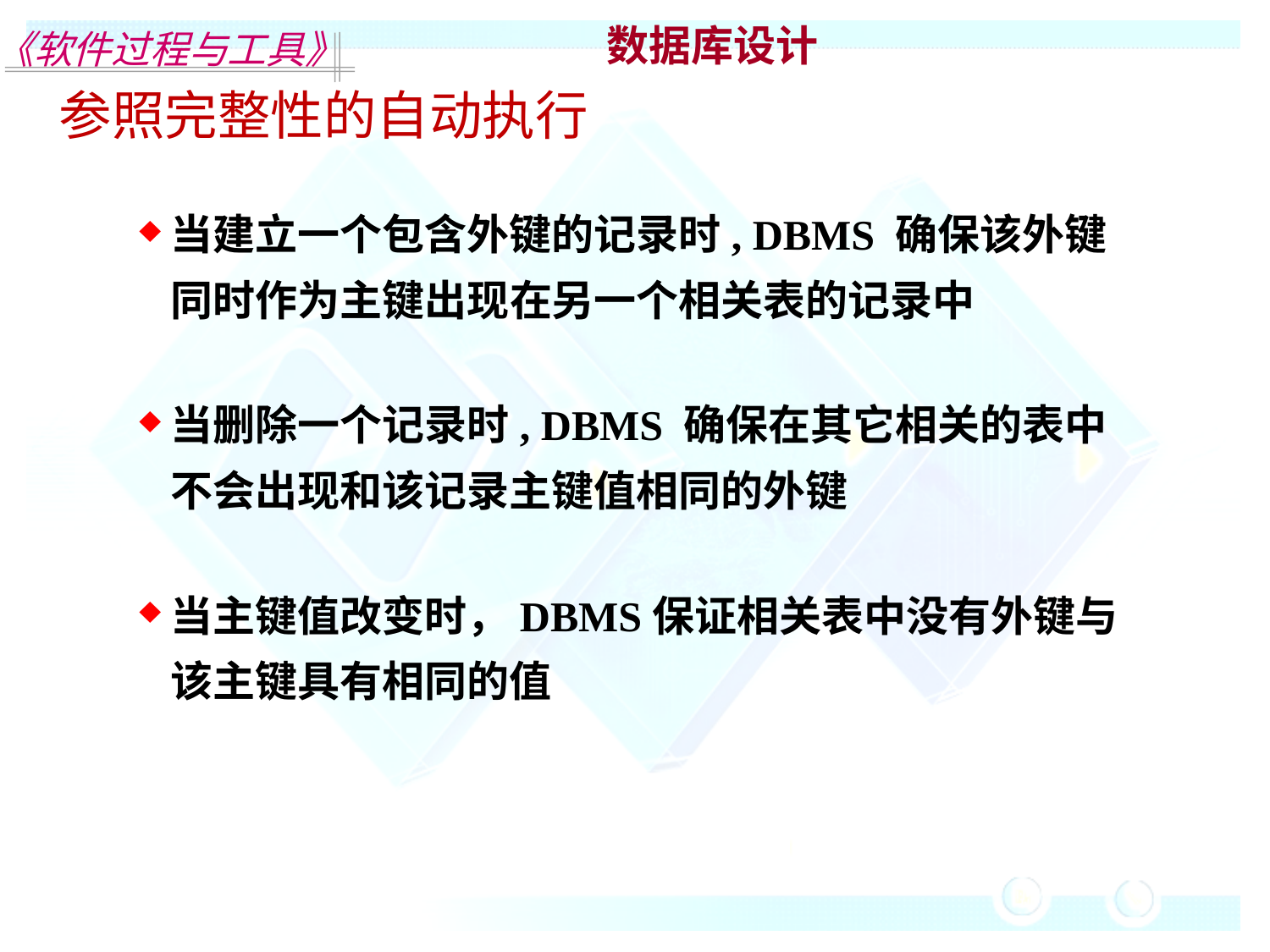

数据库设计
参照完整性的自动执行
当建立一个包含外键的记录时, DBMS 确保该外键同时作为主键出现在另一个相关表的记录中

当删除一个记录时, DBMS 确保在其它相关的表中不会出现和该记录主键值相同的外键

当主键值改变时，DBMS保证相关表中没有外键与该主键具有相同的值